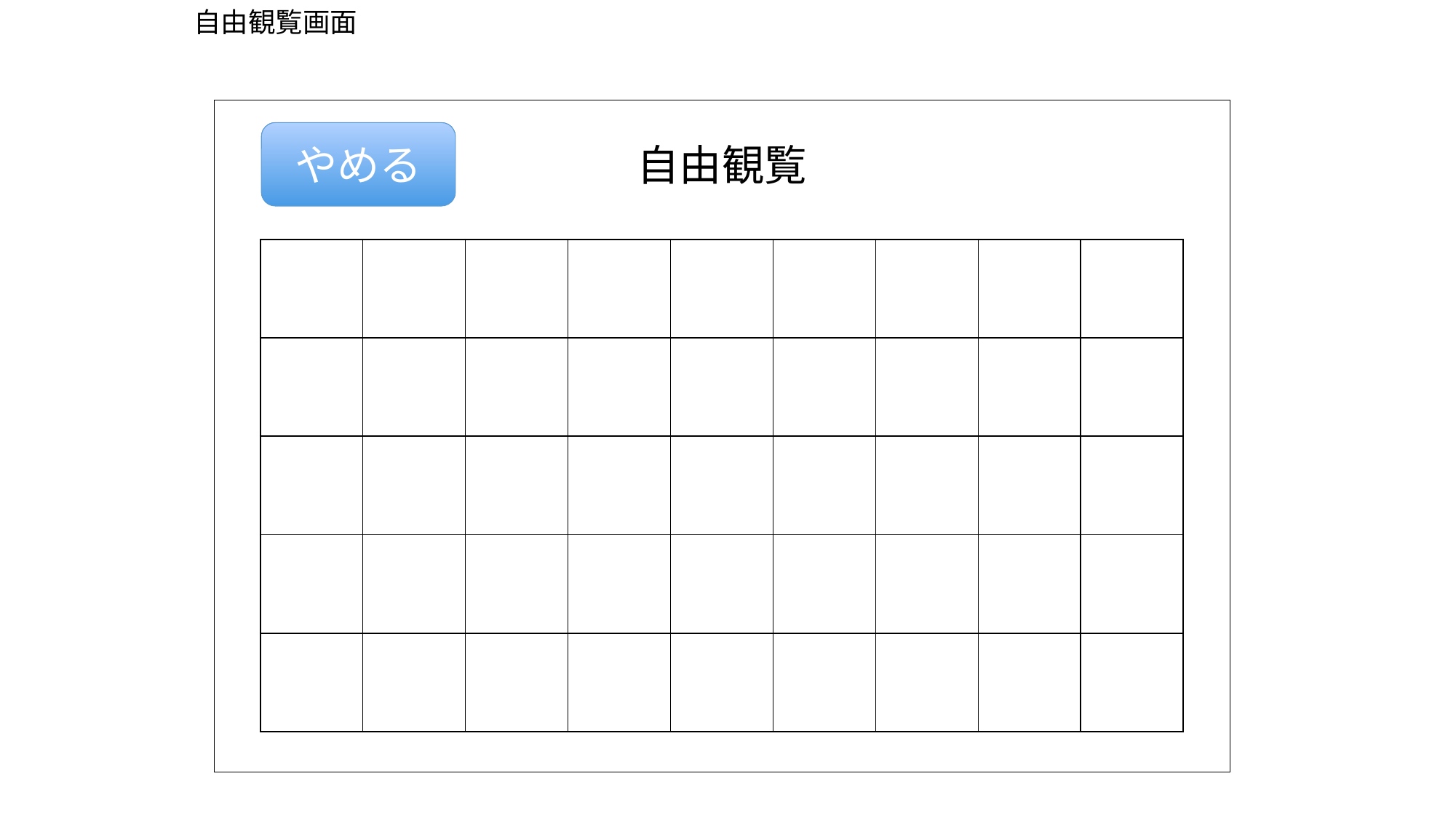

自由観覧画面

やめる
自由観覧
|  |  |  |  |  |  |  |  |  |
| --- | --- | --- | --- | --- | --- | --- | --- | --- |
|  |  |  |  |  |  |  |  |  |
|  |  |  |  |  |  |  |  |  |
|  |  |  |  |  |  |  |  |  |
|  |  |  |  |  |  |  |  |  |